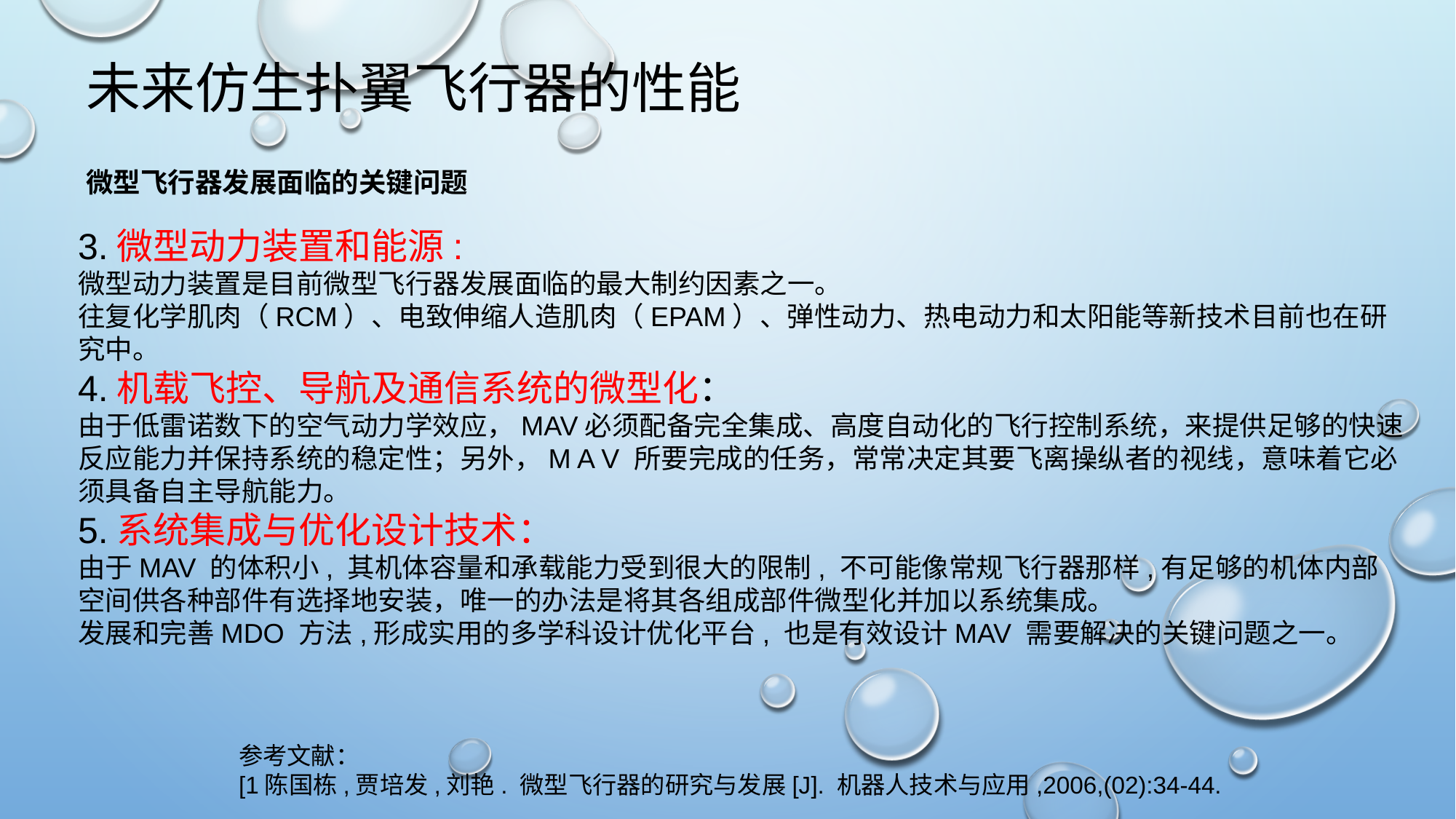

未来仿生扑翼飞行器的性能
微型飞行器发展面临的关键问题

3.微型动力装置和能源:
微型动力装置是目前微型飞行器发展面临的最大制约因素之一。
往复化学肌肉（RCM）、电致伸缩人造肌肉（EPAM）、弹性动力、热电动力和太阳能等新技术目前也在研究中。
4.机载飞控、导航及通信系统的微型化：
由于低雷诺数下的空气动力学效应，MAV必须配备完全集成、高度自动化的飞行控制系统，来提供足够的快速反应能力并保持系统的稳定性；另外，M A V 所要完成的任务，常常决定其要飞离操纵者的视线，意味着它必须具备自主导航能力。
5.系统集成与优化设计技术：
由于MAV 的体积小, 其机体容量和承载能力受到很大的限制, 不可能像常规飞行器那样,有足够的机体内部空间供各种部件有选择地安装，唯一的办法是将其各组成部件微型化并加以系统集成。
发展和完善MDO 方法,形成实用的多学科设计优化平台, 也是有效设计MAV 需要解决的关键问题之一。
参考文献：
[1陈国栋,贾培发,刘艳. 微型飞行器的研究与发展[J]. 机器人技术与应用,2006,(02):34-44.